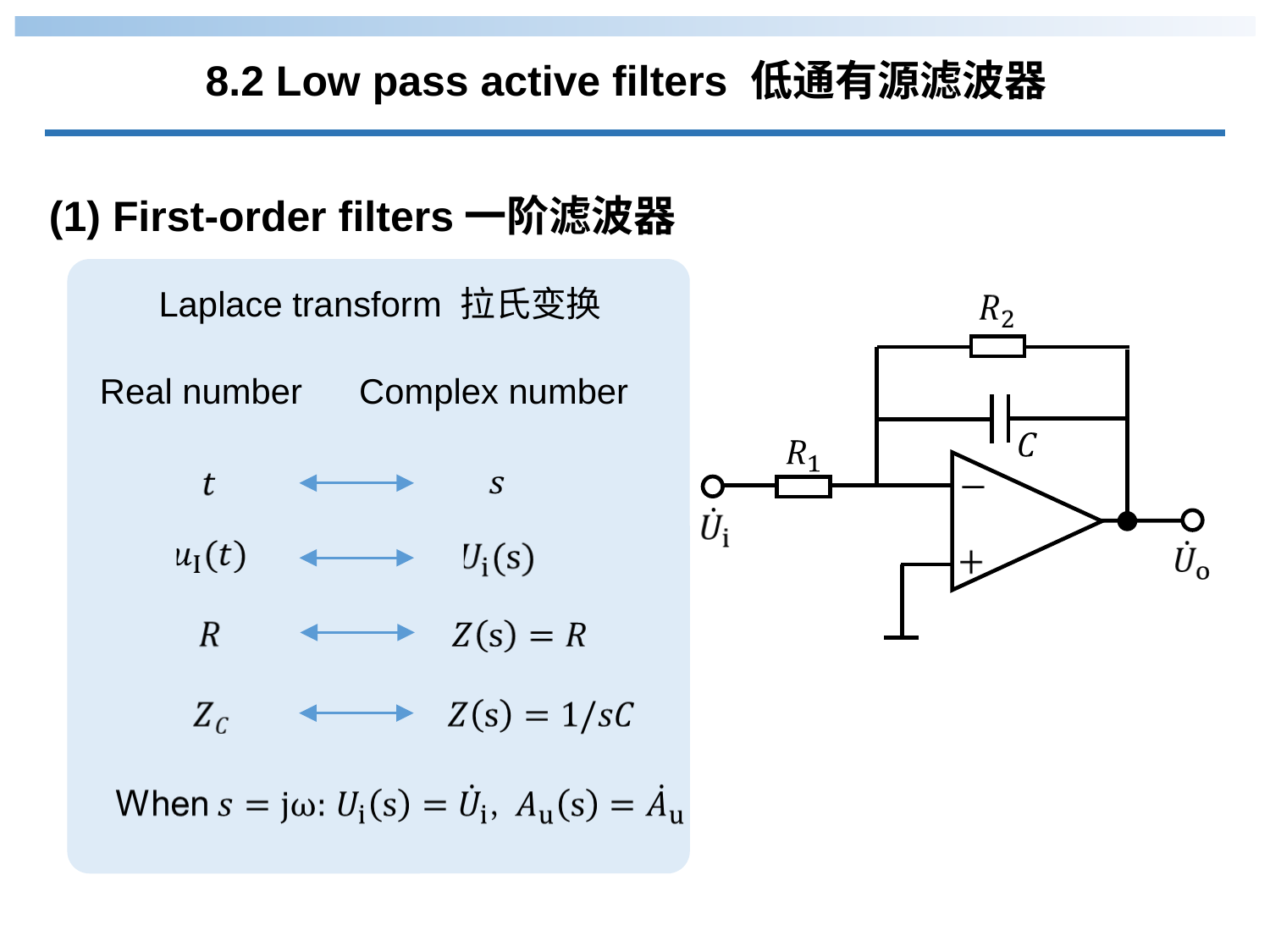

8.2 Low pass active filters 低通有源滤波器

(1) First-order filters一阶滤波器

Laplace transform 拉氏变换

Complex number
Real number